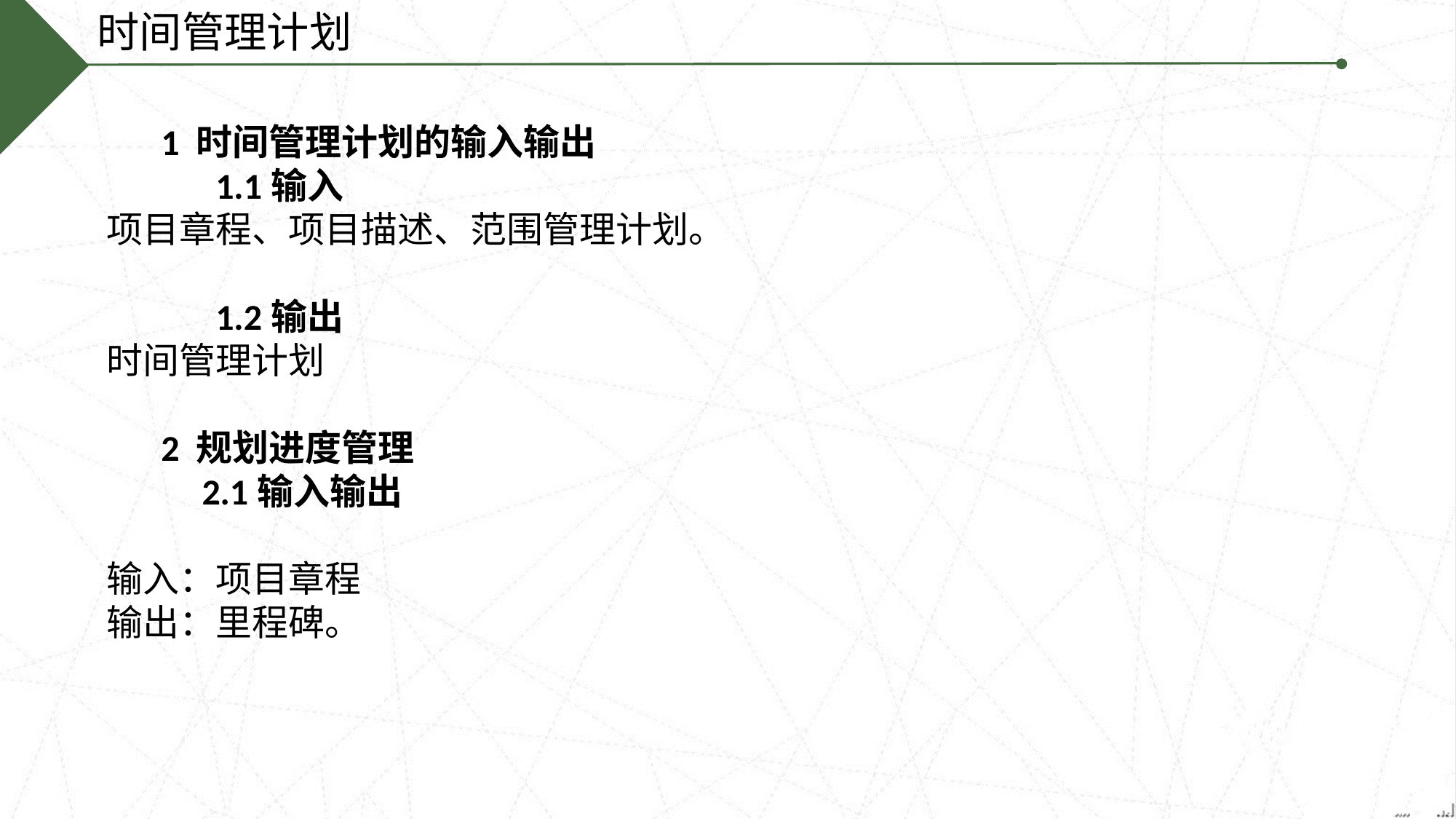

时间管理计划

1 时间管理计划的输入输出
1.1输入
项目章程、项目描述、范围管理计划。

1.2输出
时间管理计划

2 规划进度管理
     2.1输入输出

输入：项目章程
输出：里程碑。